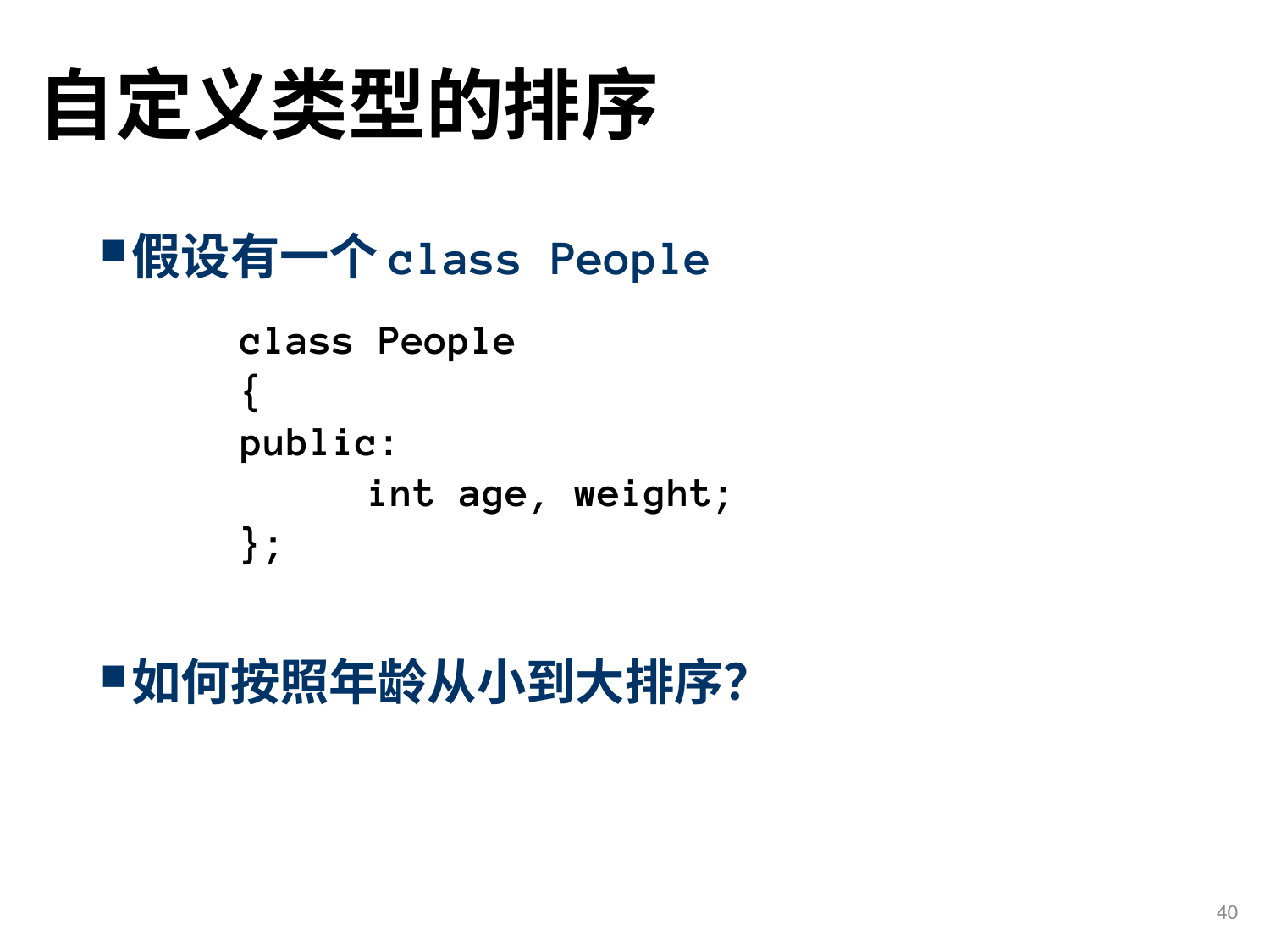

# 自定义类型的排序
假设有一个class People

如何按照年龄从小到大排序？
class People
{
public:
	int age, weight;
};
40